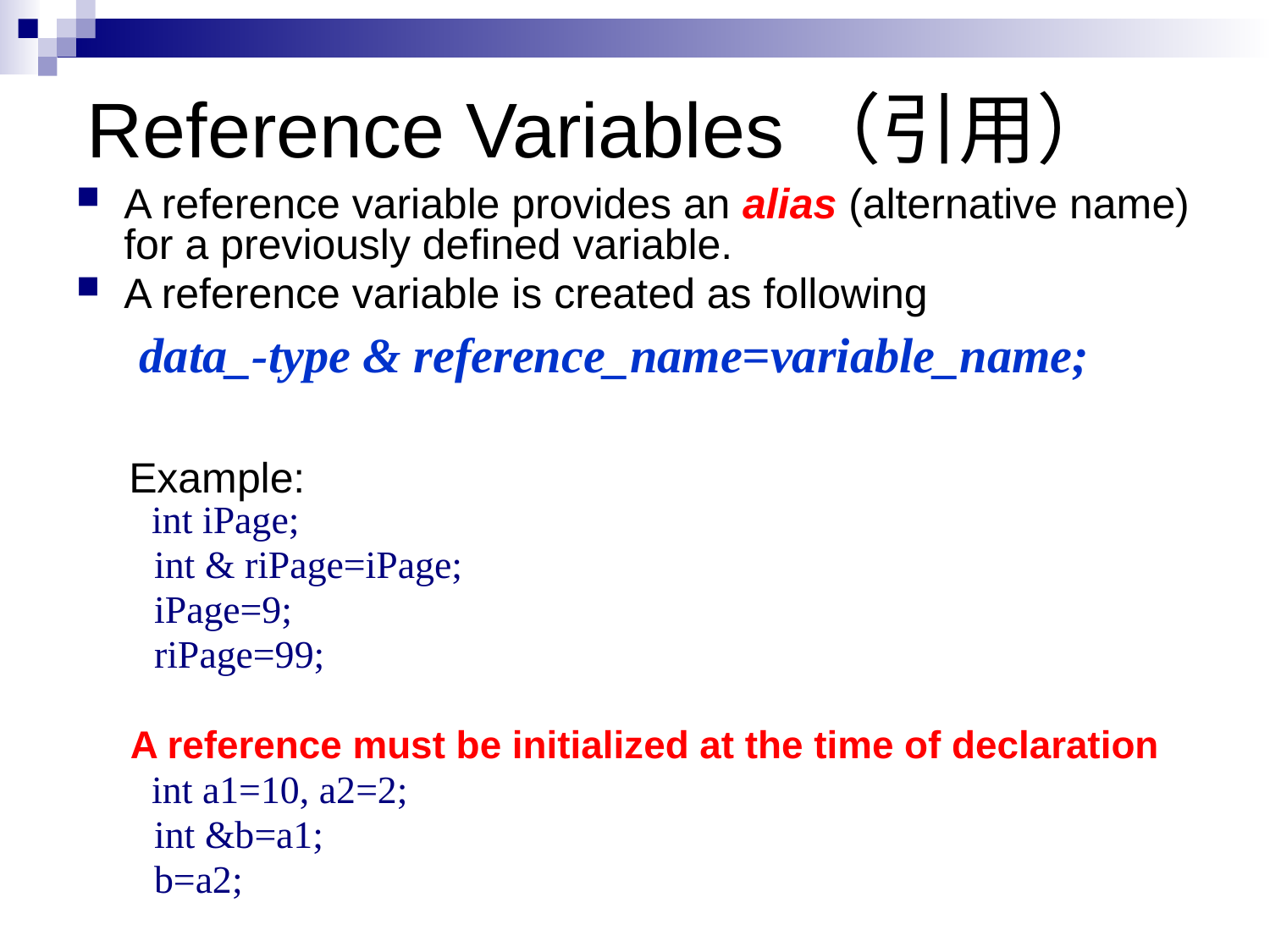

# Reference Variables（引用）
A reference variable provides an alias (alternative name) for a previously defined variable.
A reference variable is created as following

       int iPage;
        int & riPage=iPage;
        iPage=9;
        riPage=99;

     A reference must be initialized at the time of declaration
       int a1=10, a2=2;
        int &b=a1;
        b=a2;
data_-type & reference_name=variable_name;
Example: